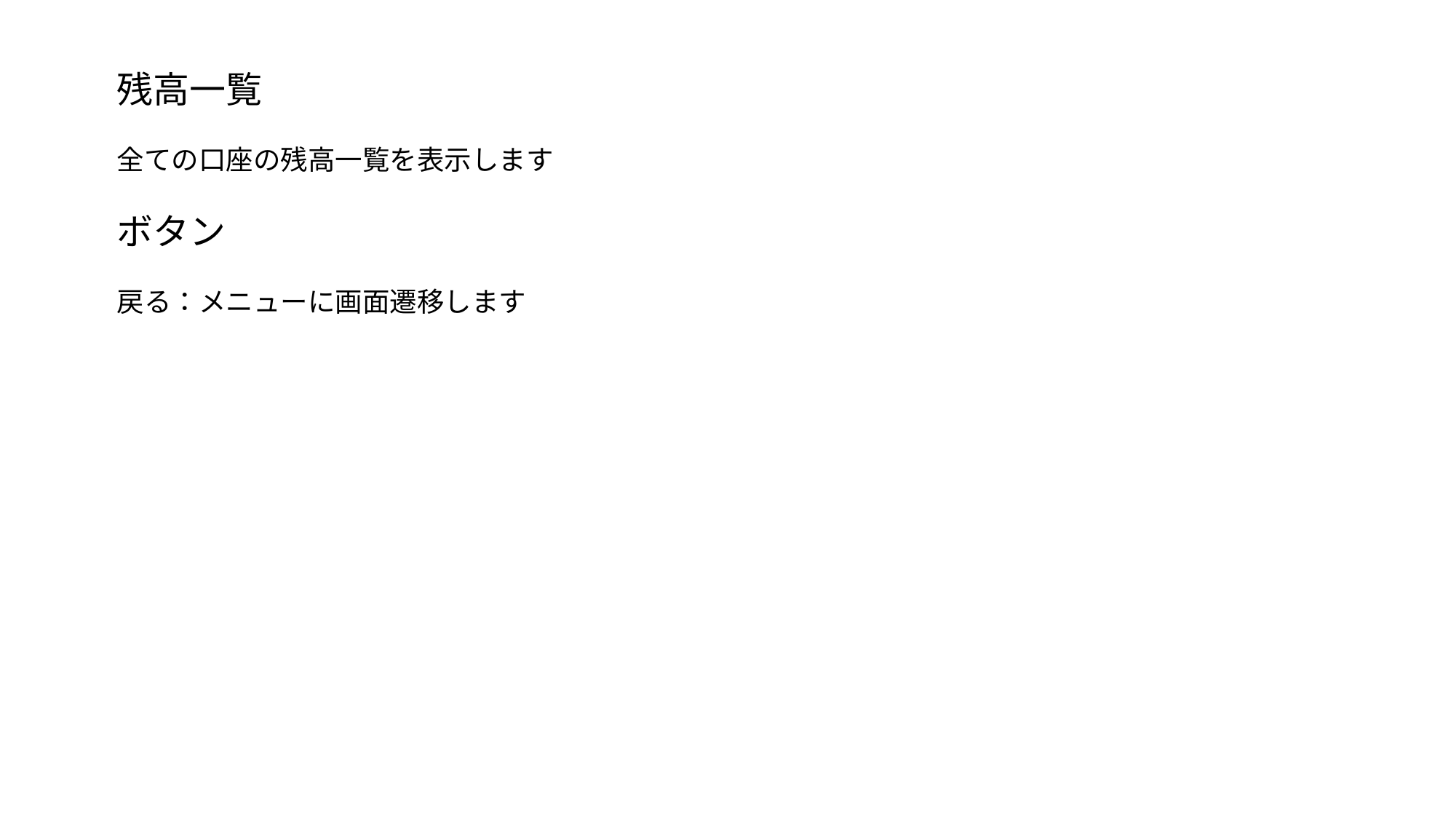

残高一覧

全ての口座の残高一覧を表示します

ボタン

戻る：メニューに画面遷移します